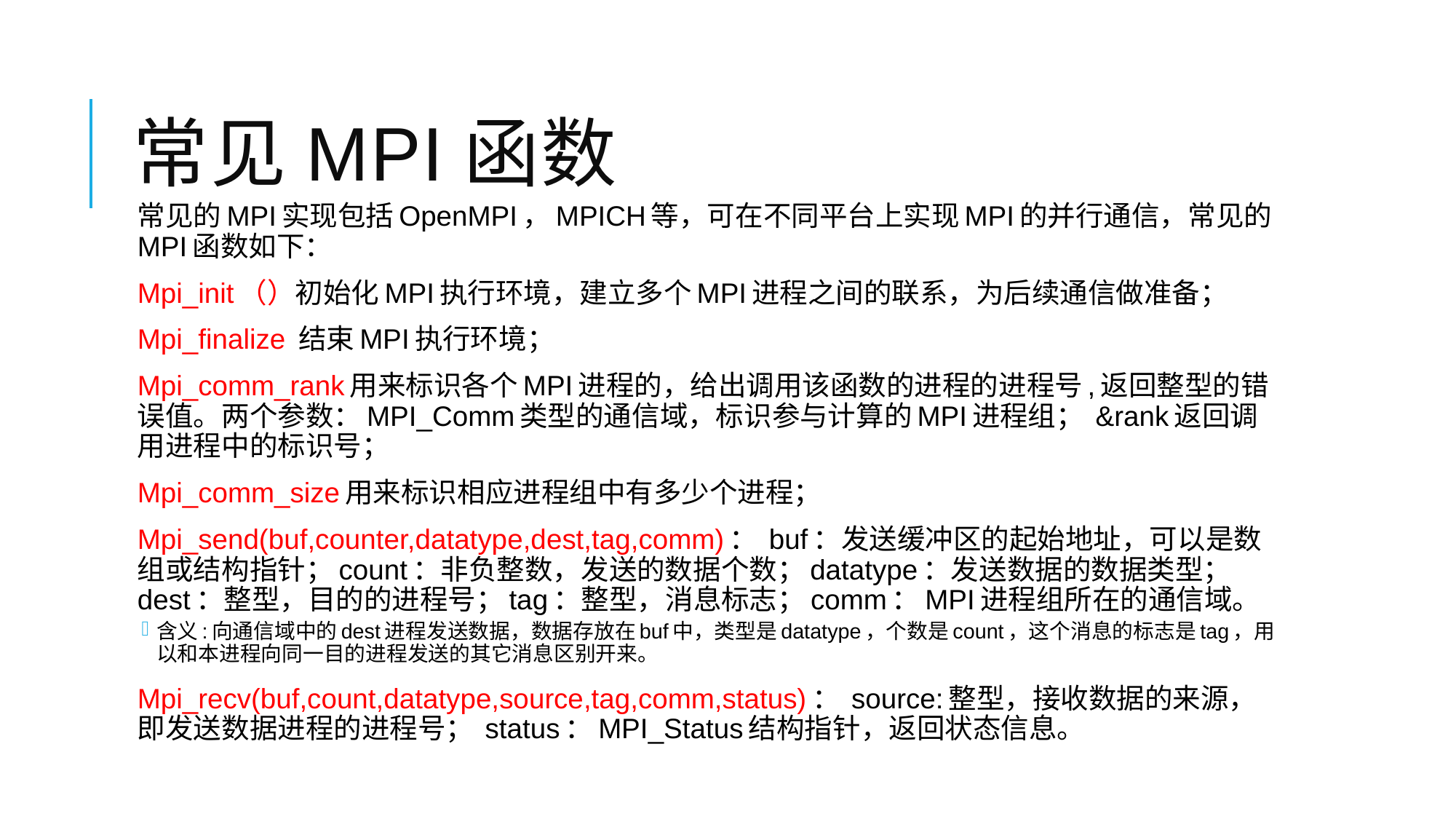

# 常见MPI函数
常见的MPI实现包括OpenMPI，MPICH等，可在不同平台上实现MPI的并行通信，常见的MPI函数如下：
Mpi_init（）初始化MPI执行环境，建立多个MPI进程之间的联系，为后续通信做准备；
Mpi_finalize 结束MPI执行环境；
Mpi_comm_rank用来标识各个MPI进程的，给出调用该函数的进程的进程号,返回整型的错误值。两个参数：MPI_Comm类型的通信域，标识参与计算的MPI进程组； &rank返回调用进程中的标识号；
Mpi_comm_size用来标识相应进程组中有多少个进程；
Mpi_send(buf,counter,datatype,dest,tag,comm)： buf：发送缓冲区的起始地址，可以是数组或结构指针；count：非负整数，发送的数据个数；datatype：发送数据的数据类型；dest：整型，目的的进程号；tag：整型，消息标志；comm：MPI进程组所在的通信域。
含义:向通信域中的dest进程发送数据，数据存放在buf中，类型是datatype，个数是count，这个消息的标志是tag，用以和本进程向同一目的进程发送的其它消息区别开来。
Mpi_recv(buf,count,datatype,source,tag,comm,status)： source:整型，接收数据的来源，即发送数据进程的进程号； status：MPI_Status结构指针，返回状态信息。